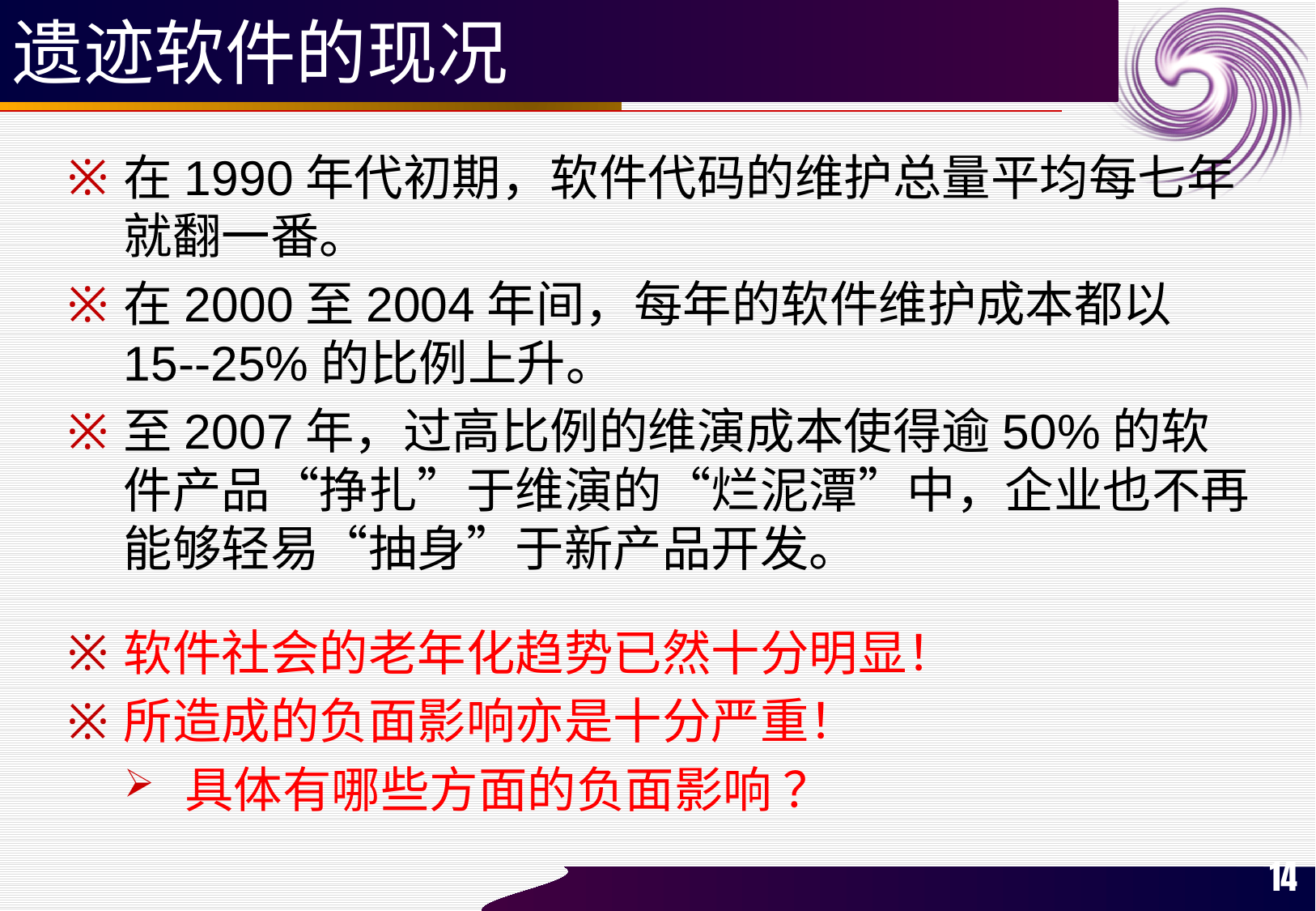

# 遗迹软件的现况
在1990年代初期，软件代码的维护总量平均每七年就翻一番。
在2000至2004年间，每年的软件维护成本都以15--25%的比例上升。
至2007年，过高比例的维演成本使得逾50%的软件产品“挣扎”于维演的“烂泥潭”中，企业也不再能够轻易“抽身”于新产品开发。

软件社会的老年化趋势已然十分明显！
所造成的负面影响亦是十分严重！
具体有哪些方面的负面影响 ？
14